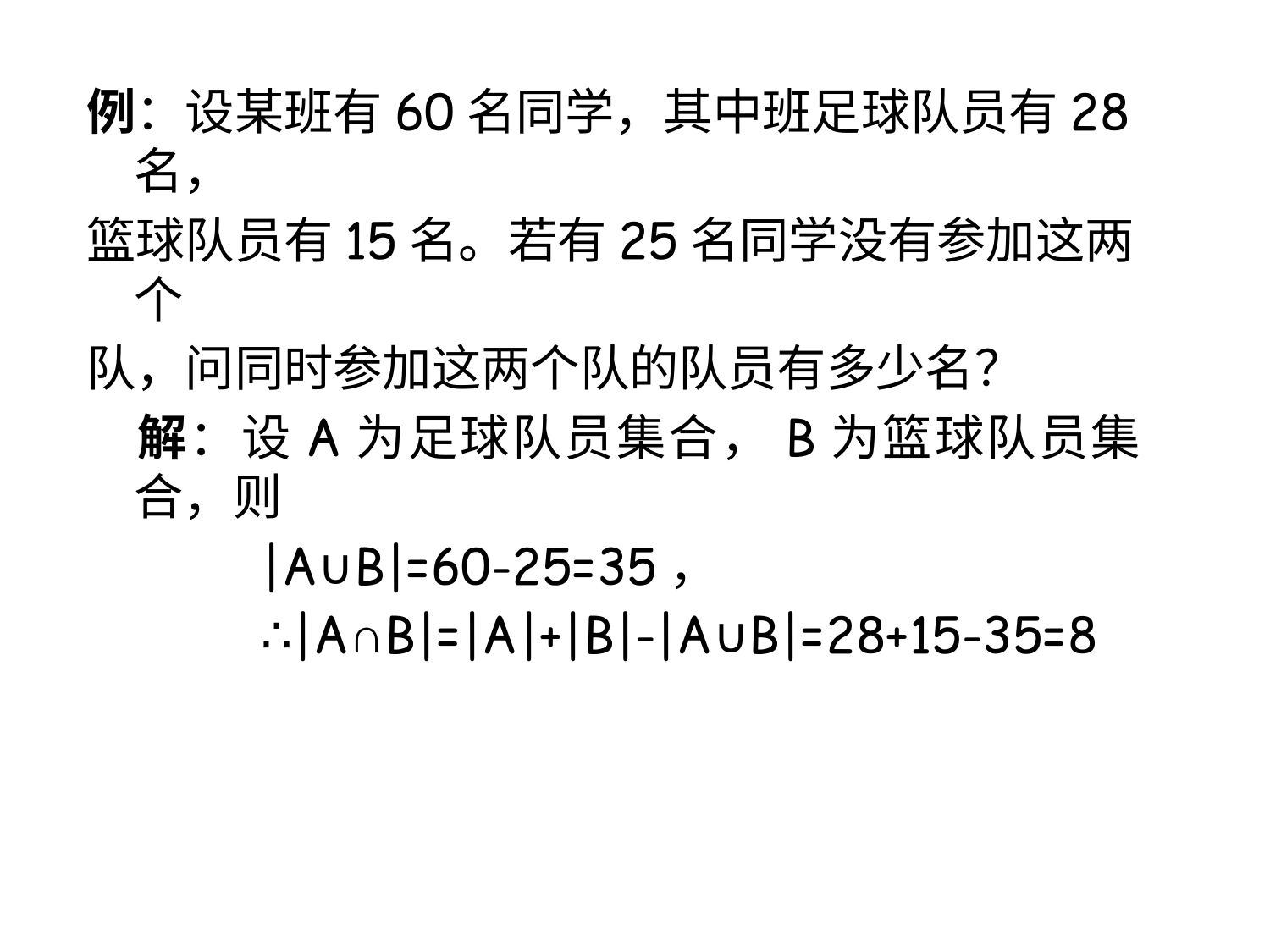

例：设某班有60名同学，其中班足球队员有28名，
篮球队员有15名。若有25名同学没有参加这两个
队，问同时参加这两个队的队员有多少名？
	解：设A为足球队员集合，B为篮球队员集合，则
		|A∪B|=60-25=35，
		∴|A∩B|=|A|+|B|-|A∪B|=28+15-35=8